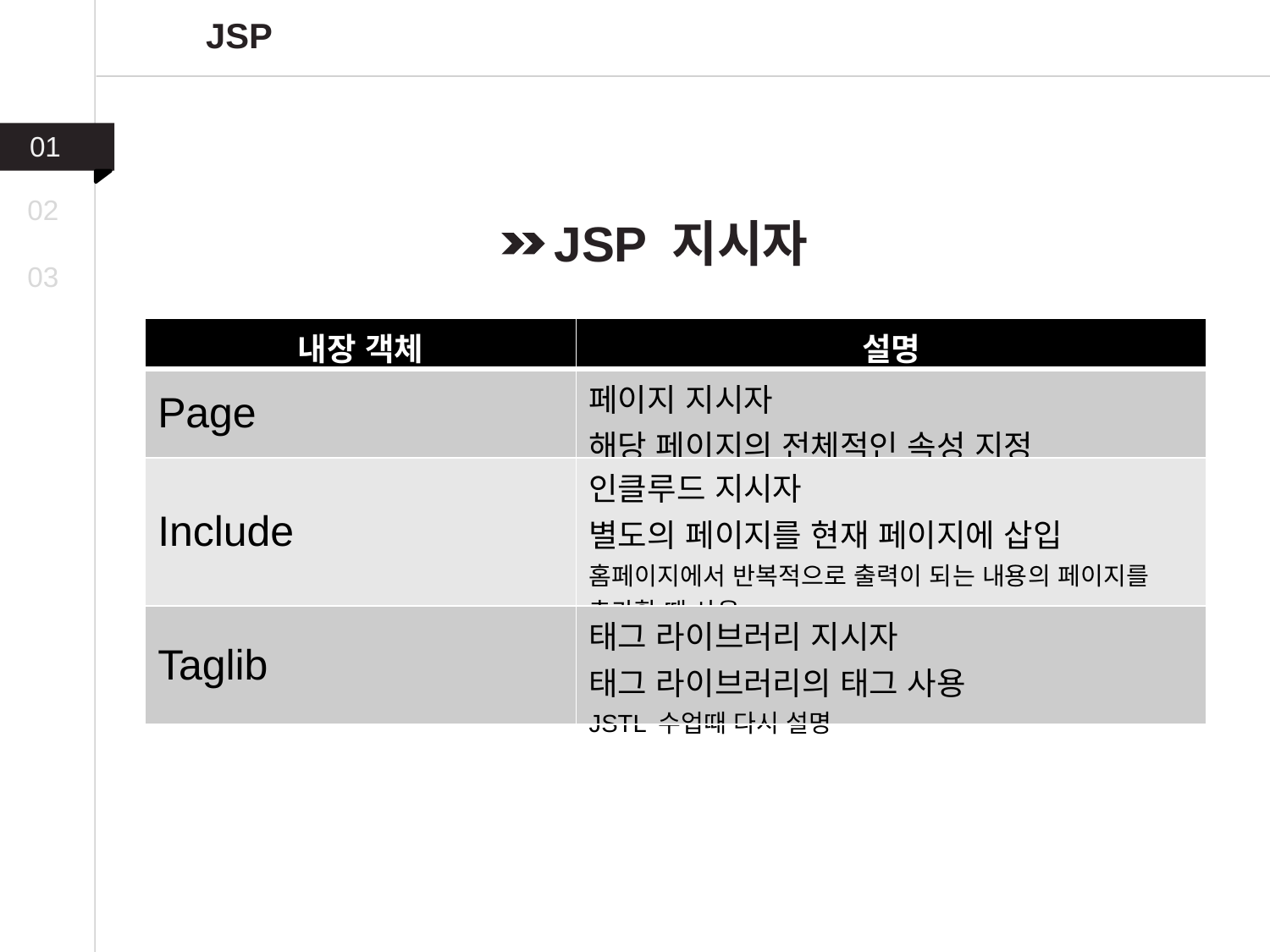

JSP
01

02
  JSP 지시자

03
| 내장 객체 | 설명 |
| --- | --- |
| Page | 페이지 지시자 해당 페이지의 전체적인 속성 지정 |
| Include | 인클루드 지시자 별도의 페이지를 현재 페이지에 삽입 홈페이지에서 반복적으로 출력이 되는 내용의 페이지를 추가할 때 사용 |
| Taglib | 태그 라이브러리 지시자 태그 라이브러리의 태그 사용 JSTL 수업때 다시 설명 |